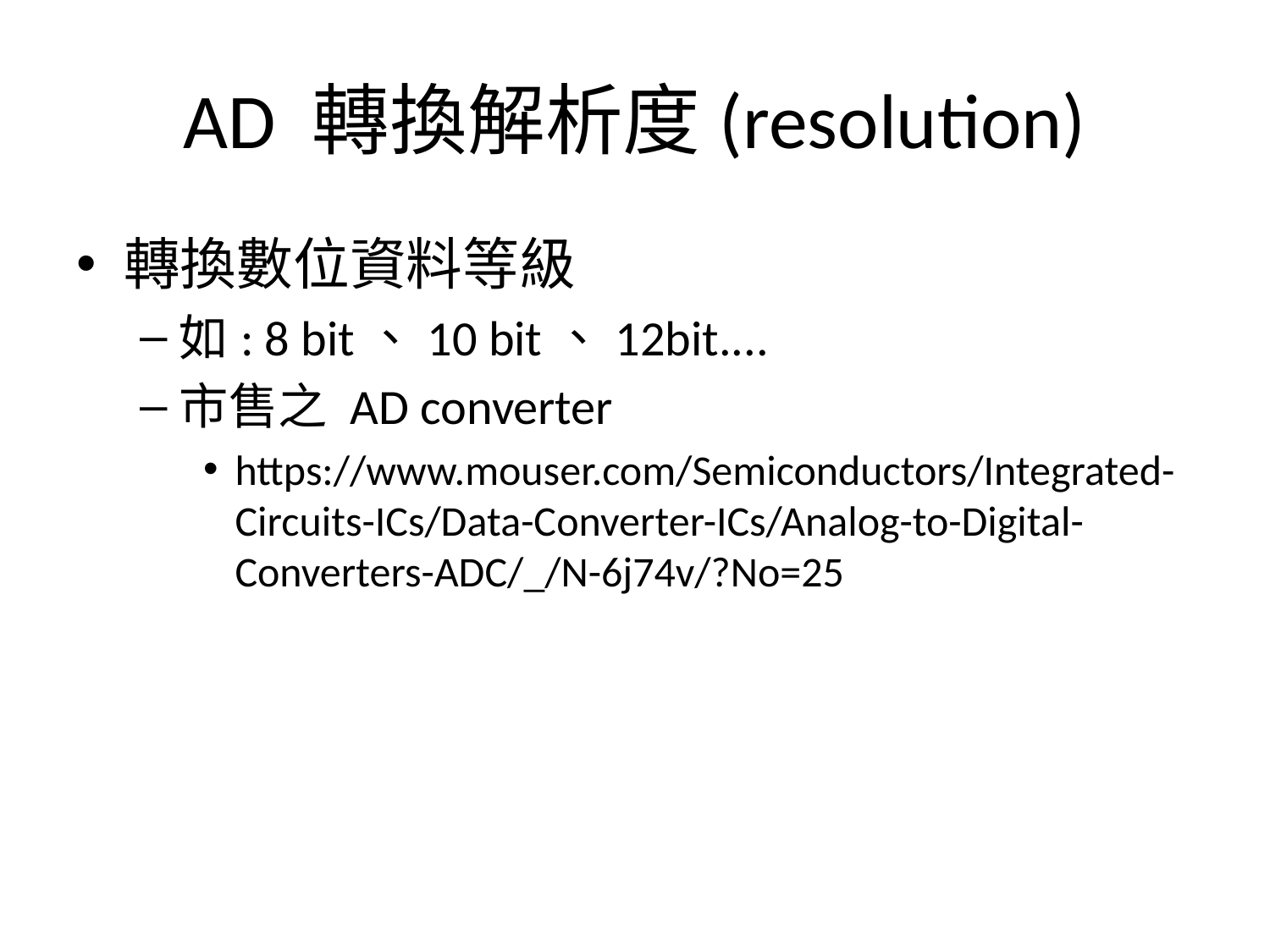

# AD 轉換解析度(resolution)
轉換數位資料等級
如: 8 bit、10 bit、12bit....
市售之 AD converter
https://www.mouser.com/Semiconductors/Integrated-Circuits-ICs/Data-Converter-ICs/Analog-to-Digital-Converters-ADC/_/N-6j74v/?No=25